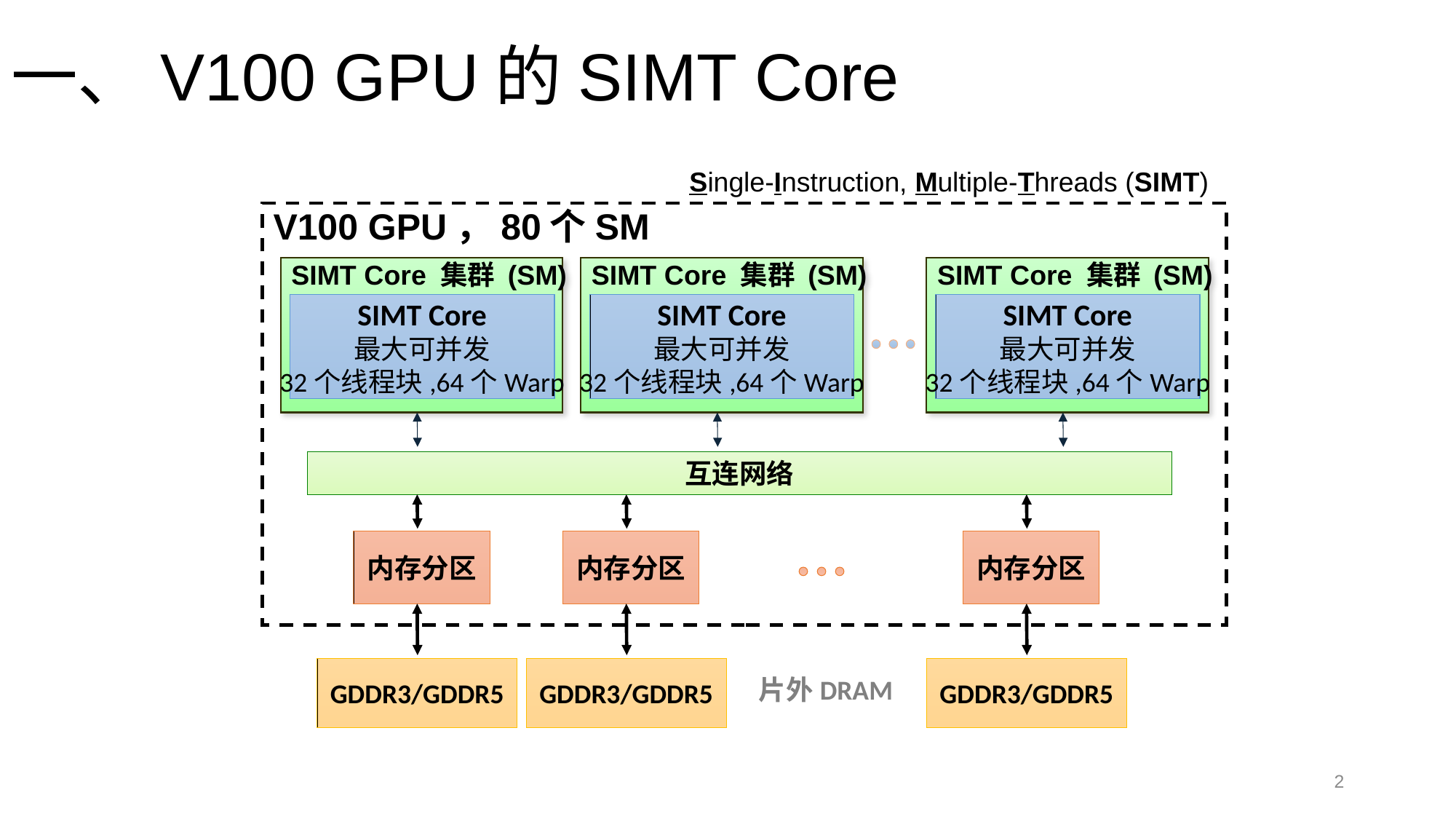

# 一、V100 GPU的SIMT Core
Single-Instruction, Multiple-Threads (SIMT)
V100 GPU，80个SM
SIMT Core 集群 (SM)
SIMT Core
最大可并发
32个线程块,64个Warp

SIMT Core 集群 (SM)
SIMT Core
最大可并发
32个线程块,64个Warp

SIMT Core 集群 (SM)
SIMT Core
最大可并发
32个线程块,64个Warp

互连网络

内存分区

GDDR3/GDDR5

内存分区

GDDR3/GDDR5

内存分区

GDDR3/GDDR5

片外DRAM
2